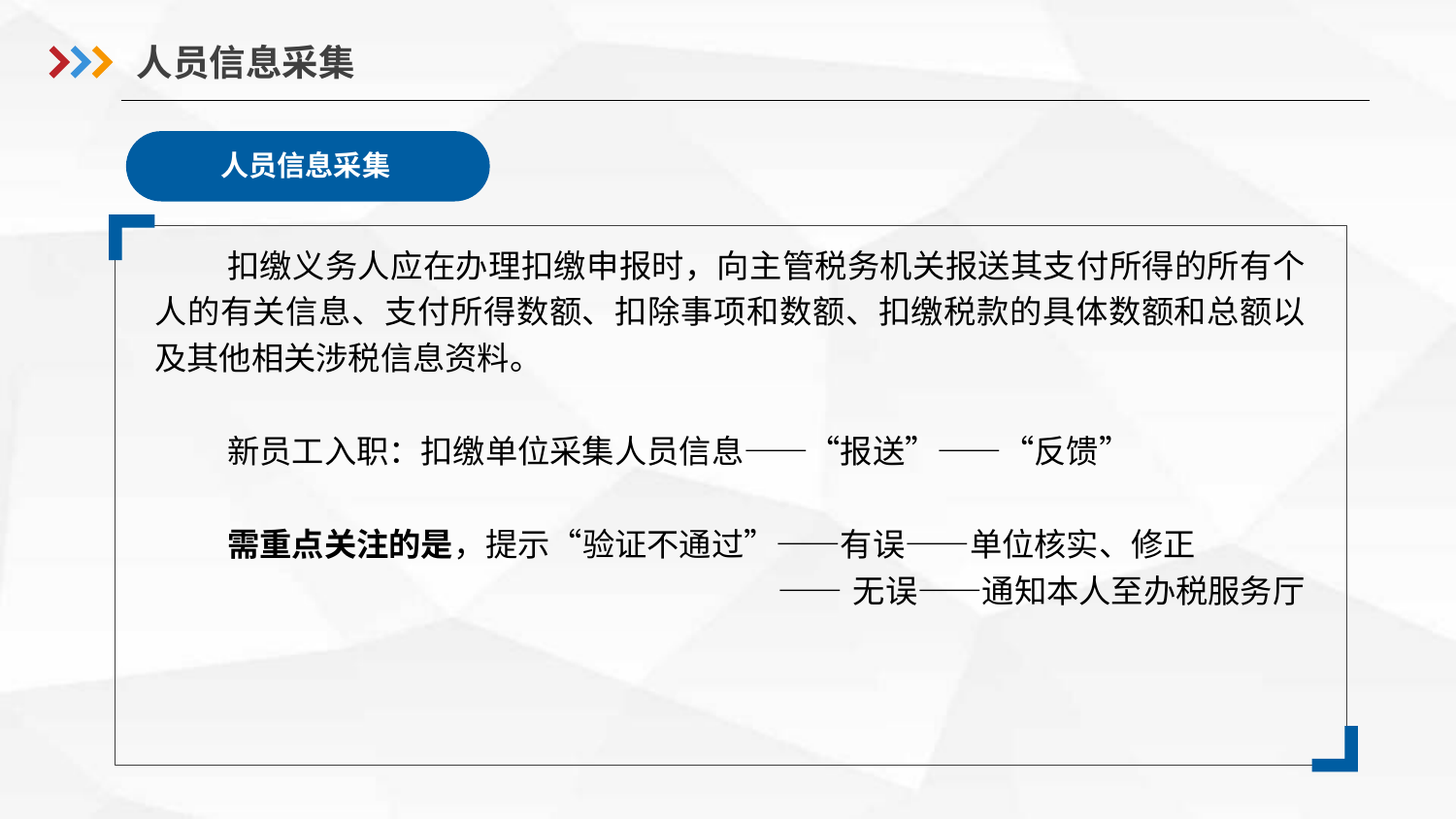

人员信息采集

人员信息采集

扣缴义务人应在办理扣缴申报时，向主管税务机关报送其支付所得的所有个人的有关信息、支付所得数额、扣除事项和数额、扣缴税款的具体数额和总额以及其他相关涉税信息资料。

新员工入职：扣缴单位采集人员信息——“报送”——“反馈”

需重点关注的是，提示“验证不通过”——有误——单位核实、修正
                                                                            ——无误——通知本人至办税服务厅